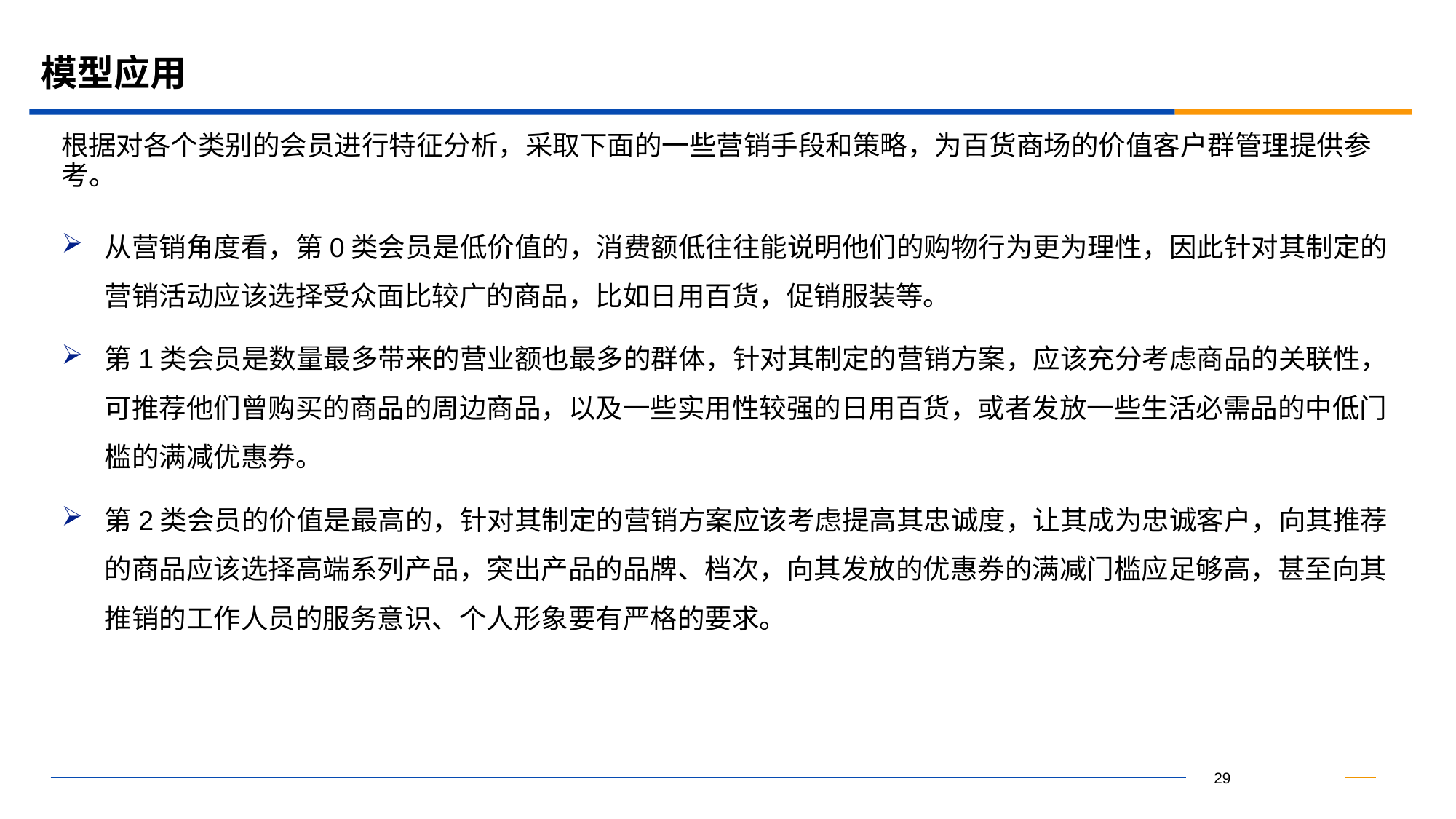

# 模型应用
根据对各个类别的会员进行特征分析，采取下面的一些营销手段和策略，为百货商场的价值客户群管理提供参考。
从营销角度看，第0类会员是低价值的，消费额低往往能说明他们的购物行为更为理性，因此针对其制定的营销活动应该选择受众面比较广的商品，比如日用百货，促销服装等。
第1类会员是数量最多带来的营业额也最多的群体，针对其制定的营销方案，应该充分考虑商品的关联性，可推荐他们曾购买的商品的周边商品，以及一些实用性较强的日用百货，或者发放一些生活必需品的中低门槛的满减优惠券。
第2类会员的价值是最高的，针对其制定的营销方案应该考虑提高其忠诚度，让其成为忠诚客户，向其推荐的商品应该选择高端系列产品，突出产品的品牌、档次，向其发放的优惠券的满减门槛应足够高，甚至向其推销的工作人员的服务意识、个人形象要有严格的要求。